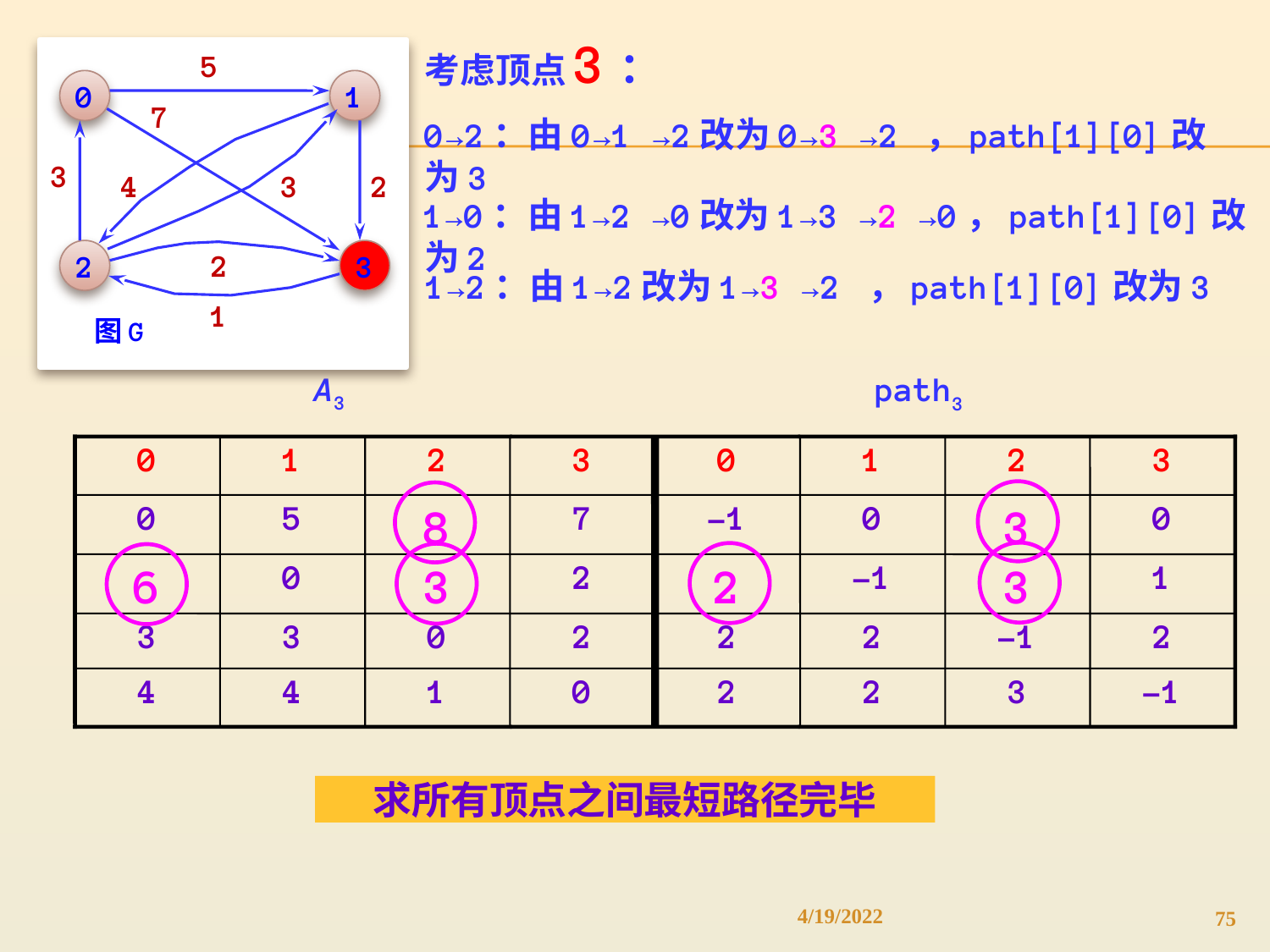

考虑顶点3：
0→2：由0→1 →2改为0→3 →2 ，path[1][0]改为3

5
0
1

7

3
4
3
2
2
2
3

1
图G
1→0：由1→2 →0改为1→3 →2 →0，path[1][0]改为2
1→2：由1→2改为1→3 →2 ，path[1][0]改为3
A3
path3
0

1

2

3

0

1

2

3

0

5
8
7
-1
0
3
0
6

0
3
2
2
-1
3
1
3

3
0
2
2
2
-1
2
4

4
1
0
2
2
3
-1

求所有顶点之间最短路径完毕
4/19/2022
75